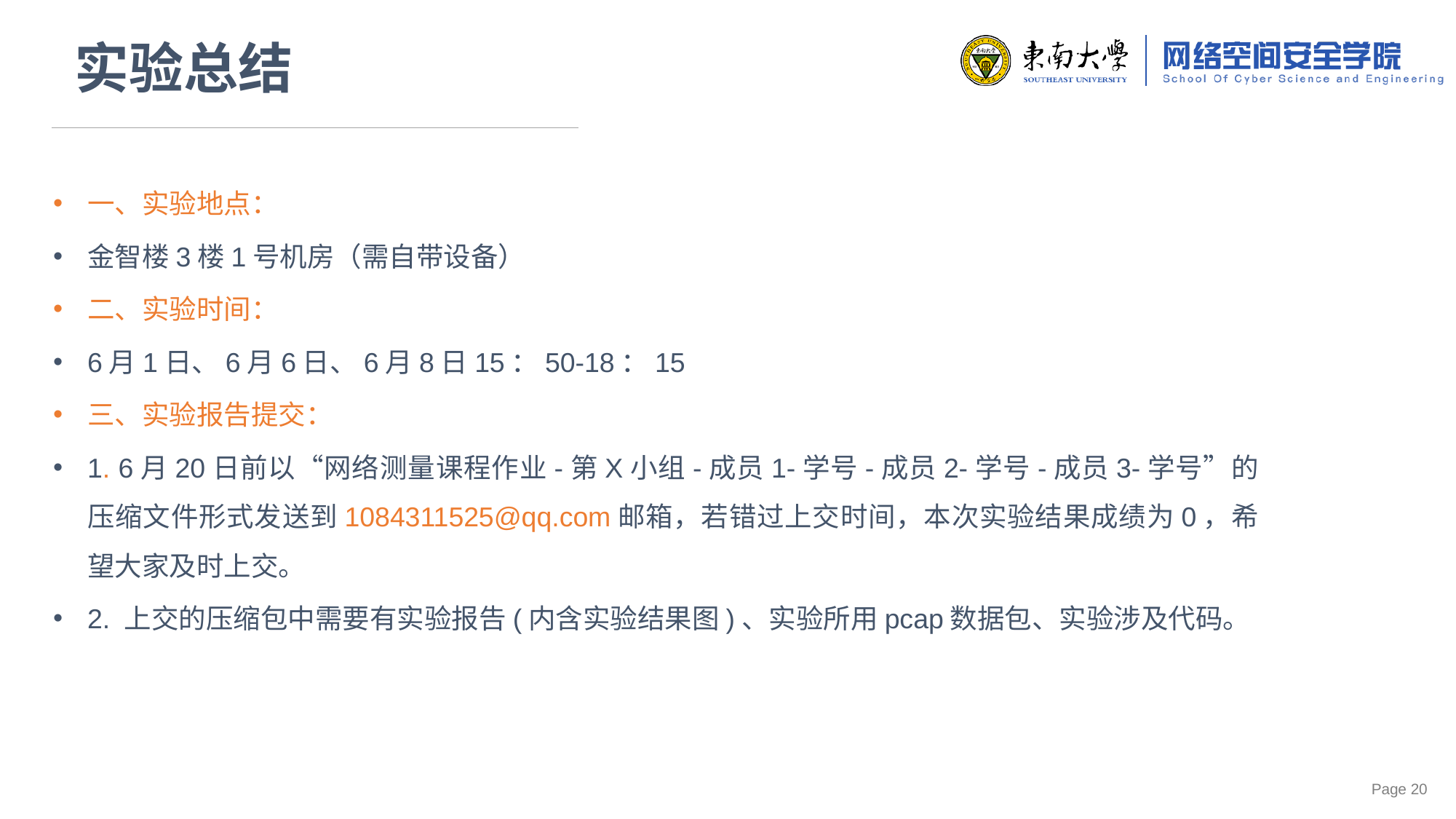

实验总结
一、实验地点：
金智楼3楼1号机房（需自带设备）
二、实验时间：
6月1日、6月6日、6月8日15：50-18：15
三、实验报告提交：
1. 6月20日前以“网络测量课程作业-第X小组-成员1-学号-成员2-学号-成员3-学号”的压缩文件形式发送到1084311525@qq.com邮箱，若错过上交时间，本次实验结果成绩为0，希望大家及时上交。
2. 上交的压缩包中需要有实验报告(内含实验结果图)、实验所用pcap数据包、实验涉及代码。